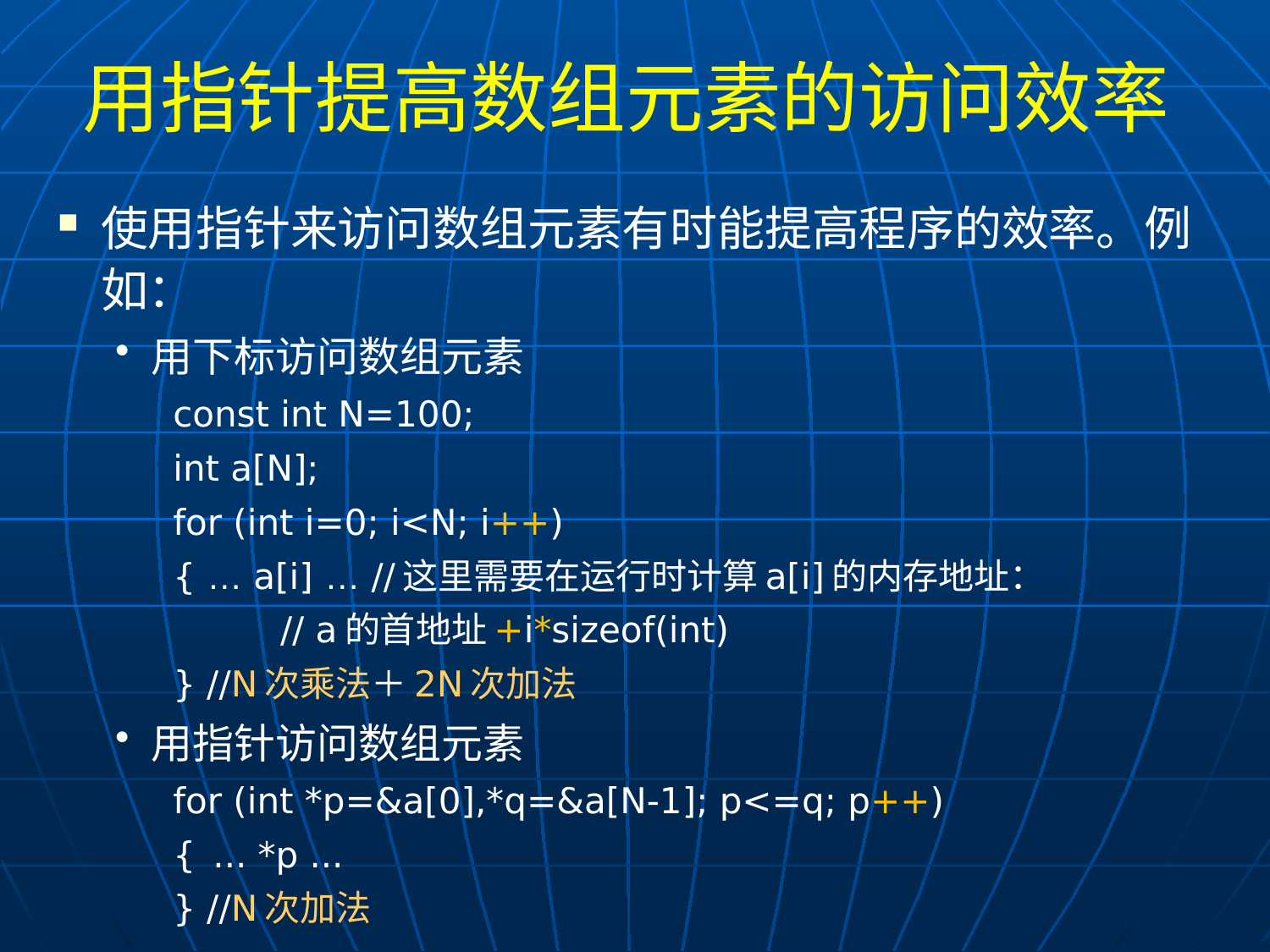

# 用指针提高数组元素的访问效率
使用指针来访问数组元素有时能提高程序的效率。例如：
用下标访问数组元素
const int N=100;
int a[N];
for (int i=0; i<N; i++)
{ … a[i] … //这里需要在运行时计算a[i]的内存地址：
		       // a的首地址+i*sizeof(int)
} //N次乘法＋2N次加法
用指针访问数组元素
for (int *p=&a[0],*q=&a[N-1]; p<=q; p++)
{	 ... *p ...
} //N次加法